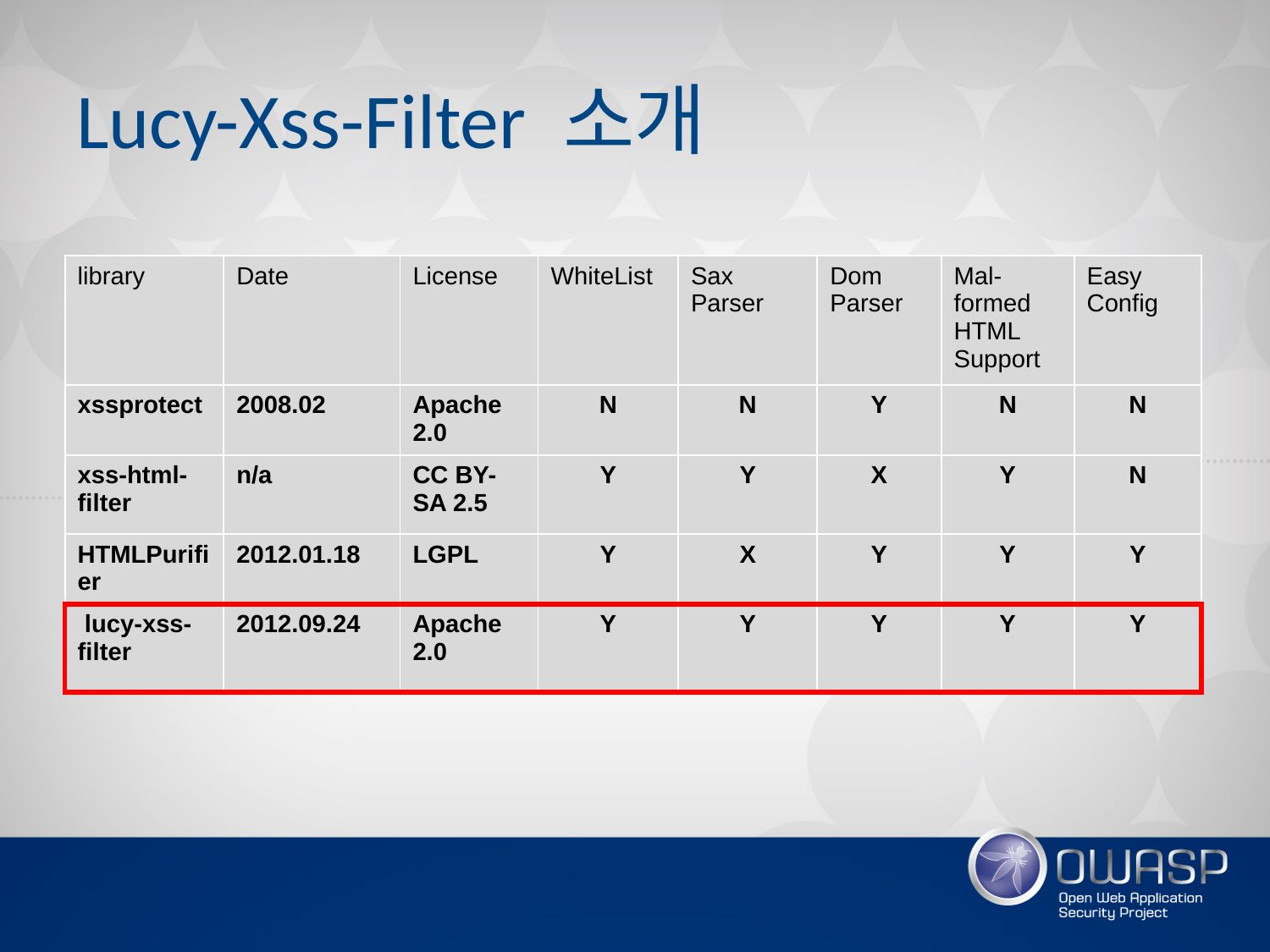

# Lucy-Xss-Filter 소개
| library | Date | License | WhiteList | Sax Parser | Dom Parser | Mal-formed HTML Support | Easy Config |
| --- | --- | --- | --- | --- | --- | --- | --- |
| xssprotect | 2008.02 | Apache 2.0 | N | N | Y | N | N |
| xss-html-filter | n/a | CC BY-SA 2.5 | Y | Y | X | Y | N |
| HTMLPurifier | 2012.01.18 | LGPL | Y | X | Y | Y | Y |
| lucy-xss-filter | 2012.09.24 | Apache 2.0 | Y | Y | Y | Y | Y |